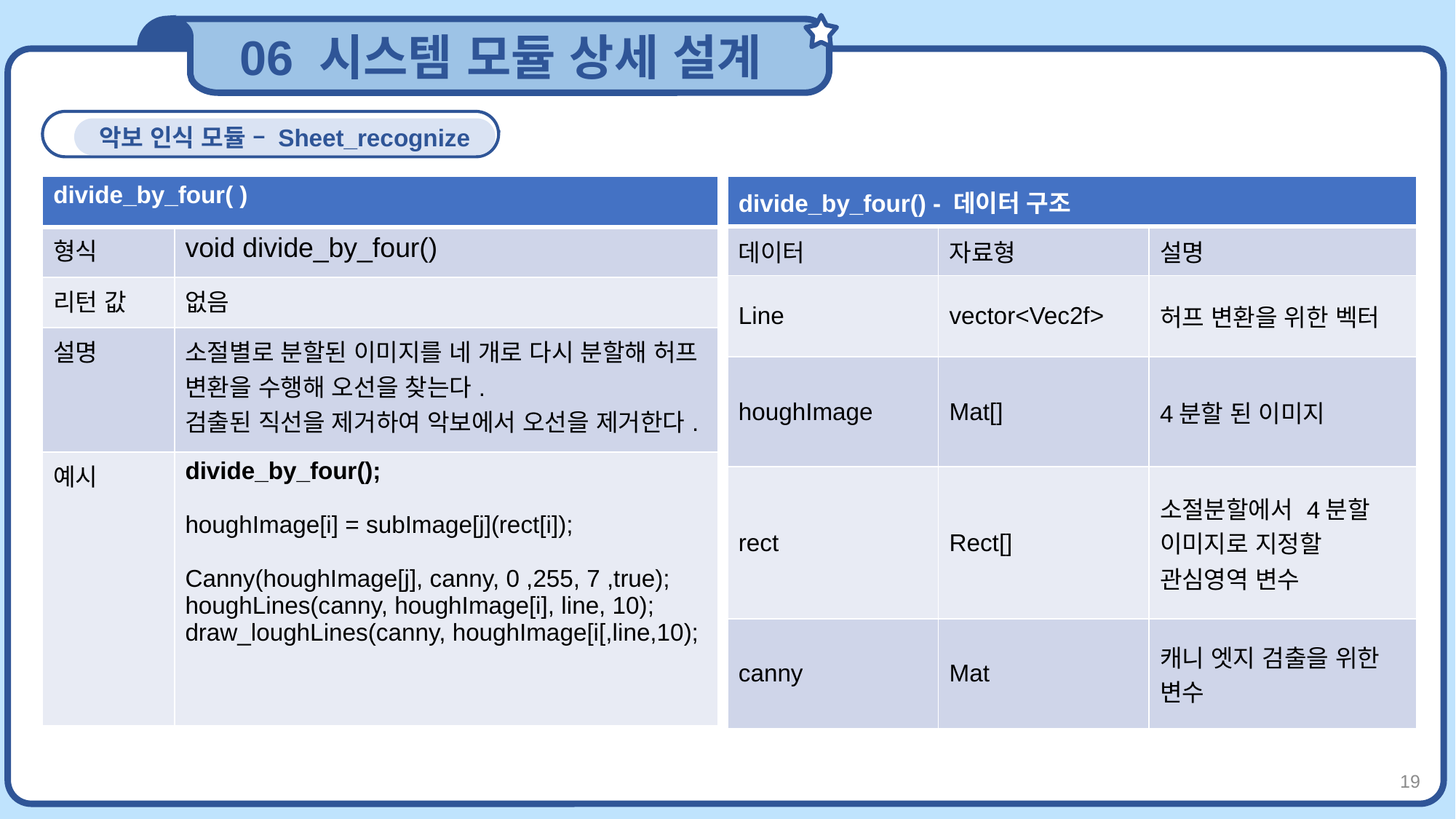

06 시스템 모듈 상세 설계

CONTENTS
악보 인식 모듈 – Sheet_recognize
| divide\_by\_four( ) |  |
| --- | --- |
| 형식 | void divide\_by\_four() |
| 리턴 값 | 없음 |
| 설명 | 소절별로 분할된 이미지를 네 개로 다시 분할해 허프 변환을 수행해 오선을 찾는다. 검출된 직선을 제거하여 악보에서 오선을 제거한다. |
| 예시 | divide\_by\_four(); houghImage[i] = subImage[j](rect[i]); Canny(houghImage[j], canny, 0 ,255, 7 ,true); houghLines(canny, houghImage[i], line, 10); draw\_loughLines(canny, houghImage[i[,line,10); |
| divide\_by\_four() - 데이터 구조 |  |  |
| --- | --- | --- |
| 데이터 | 자료형 | 설명 |
| Line | vector<Vec2f> | 허프 변환을 위한 벡터 |
| houghImage | Mat[] | 4분할 된 이미지 |
| rect | Rect[] | 소절분할에서 4분할 이미지로 지정할 관심영역 변수 |
| canny | Mat | 캐니 엣지 검출을 위한 변수 |
19